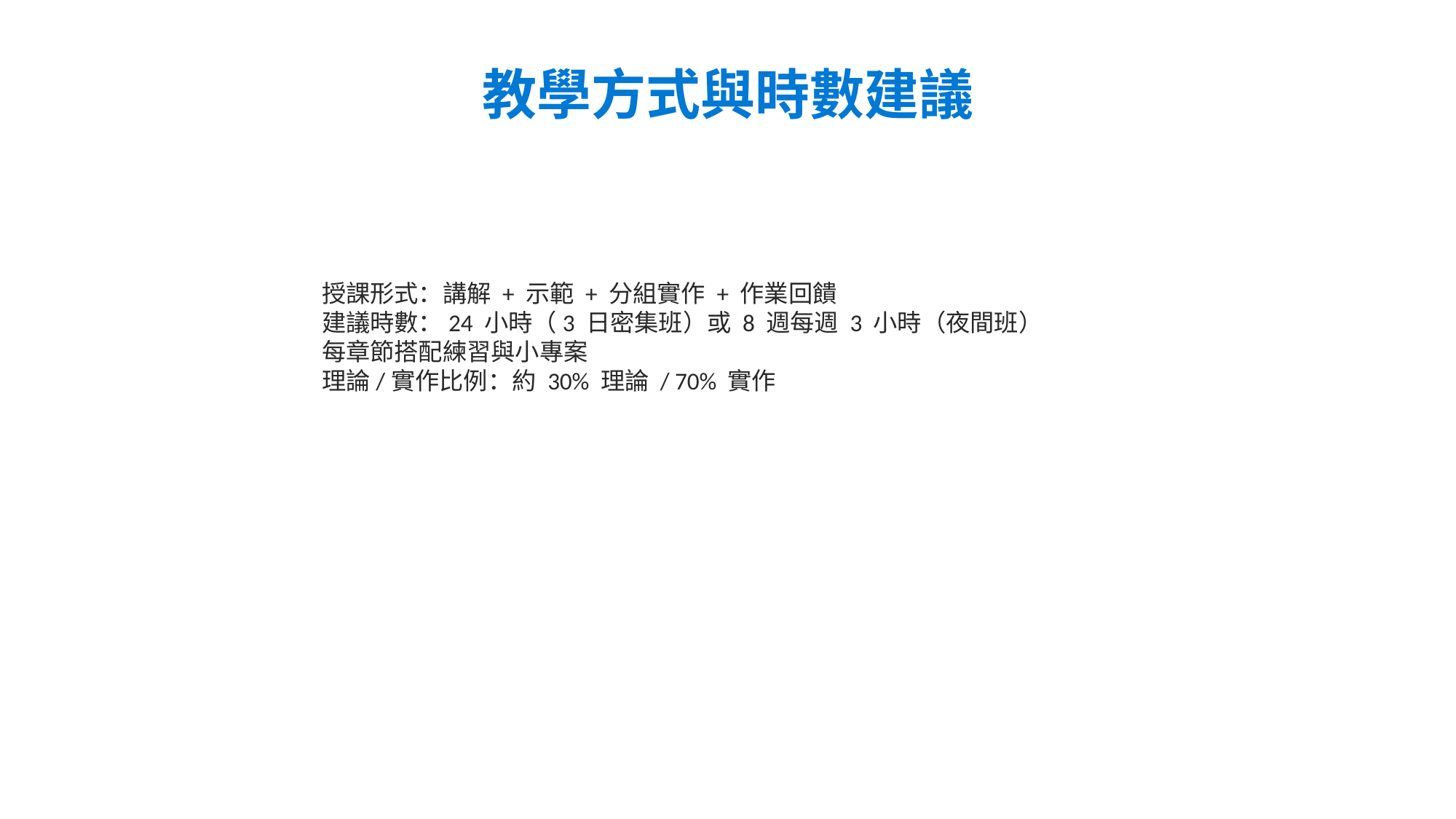

教學方式與時數建議
授課形式：講解 + 示範 + 分組實作 + 作業回饋
建議時數：24 小時（3 日密集班）或 8 週每週 3 小時（夜間班）
每章節搭配練習與小專案
理論/實作比例：約 30% 理論 / 70% 實作